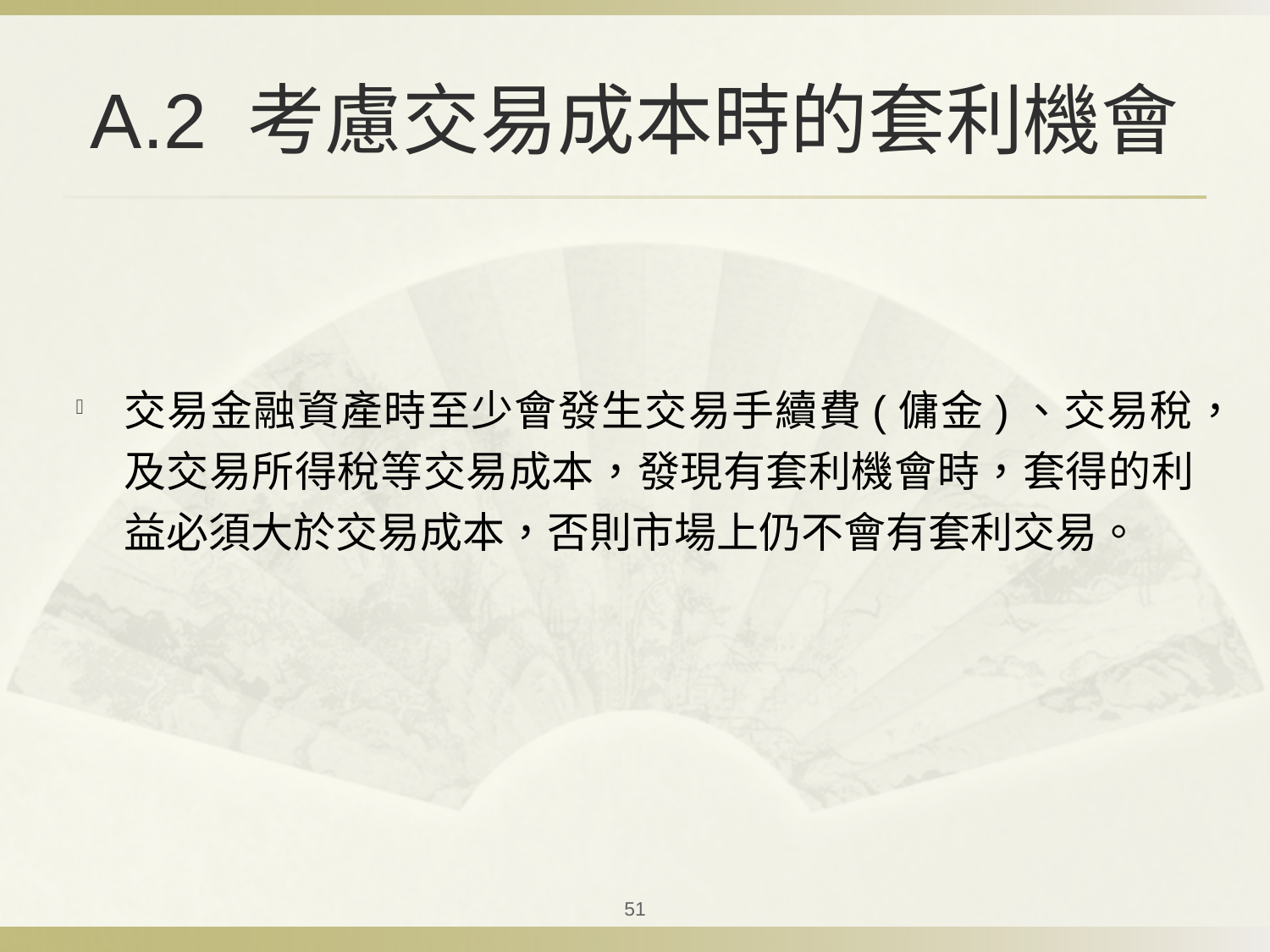

# A.2 考慮交易成本時的套利機會

交易金融資產時至少會發生交易手續費(傭金)、交易稅，及交易所得稅等交易成本，發現有套利機會時，套得的利益必須大於交易成本，否則市場上仍不會有套利交易。

51